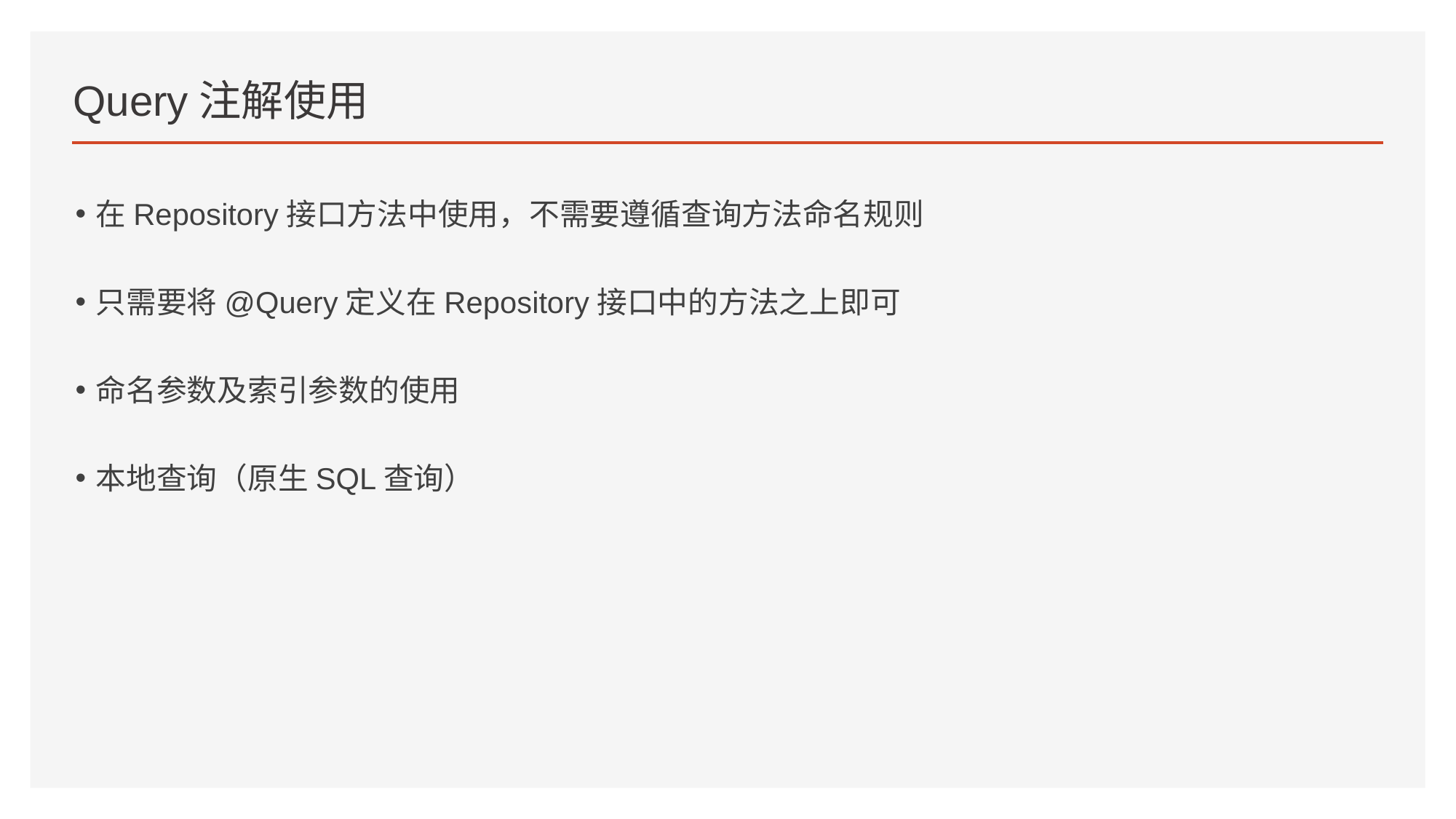

# Query注解使用
在Repository接口方法中使用，不需要遵循查询方法命名规则
只需要将@Query定义在Repository接口中的方法之上即可
命名参数及索引参数的使用
本地查询（原生SQL查询）